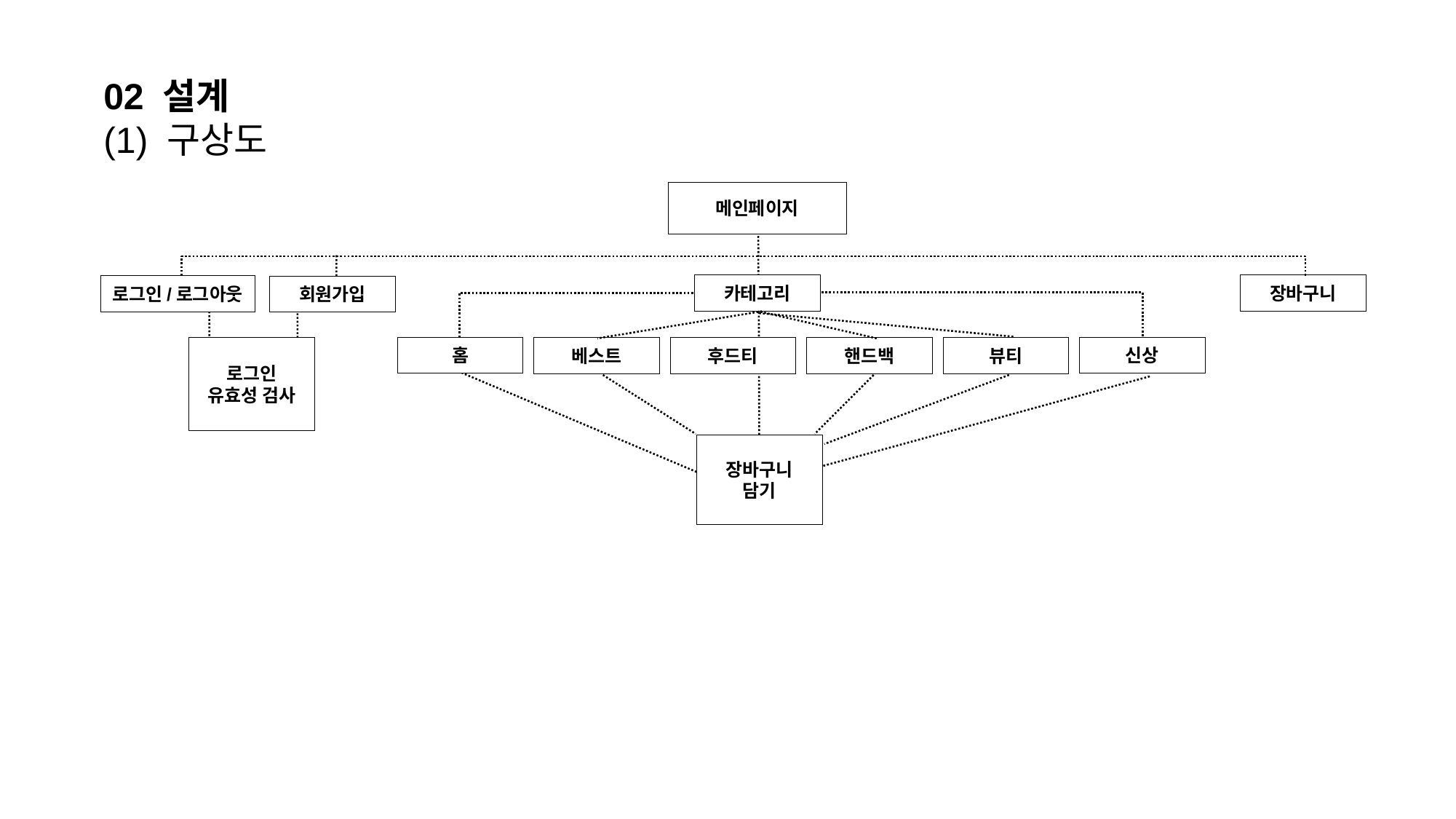

02 설계
(1) 구상도

메인페이지

카테고리

장바구니

로그인/로그아웃

회원가입

신상

홈

핸드백

뷰티

로그인
유효성 검사

베스트

후드티

장바구니
담기